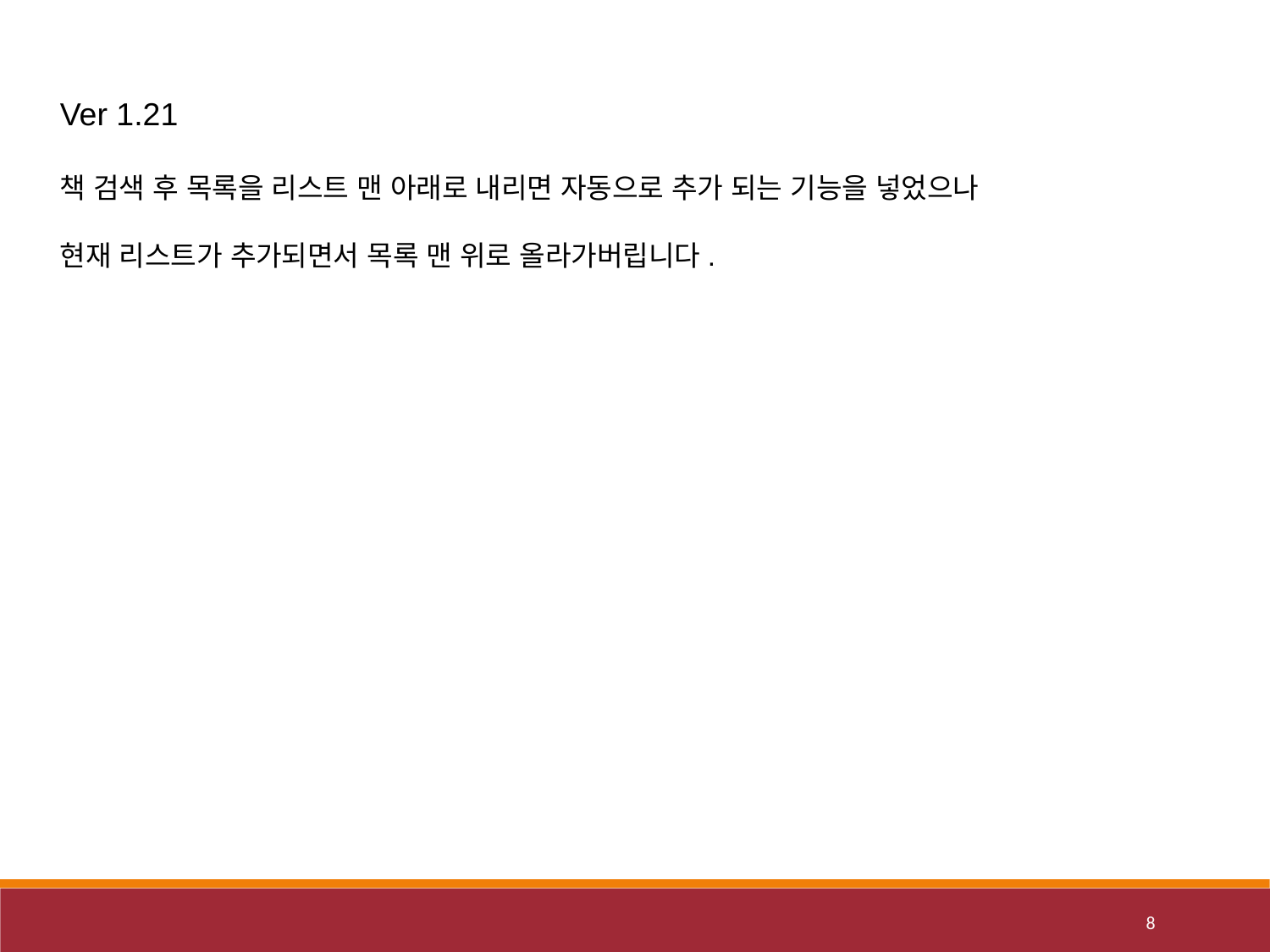

Ver 1.21

책 검색 후 목록을 리스트 맨 아래로 내리면 자동으로 추가 되는 기능을 넣었으나

현재 리스트가 추가되면서 목록 맨 위로 올라가버립니다.
8